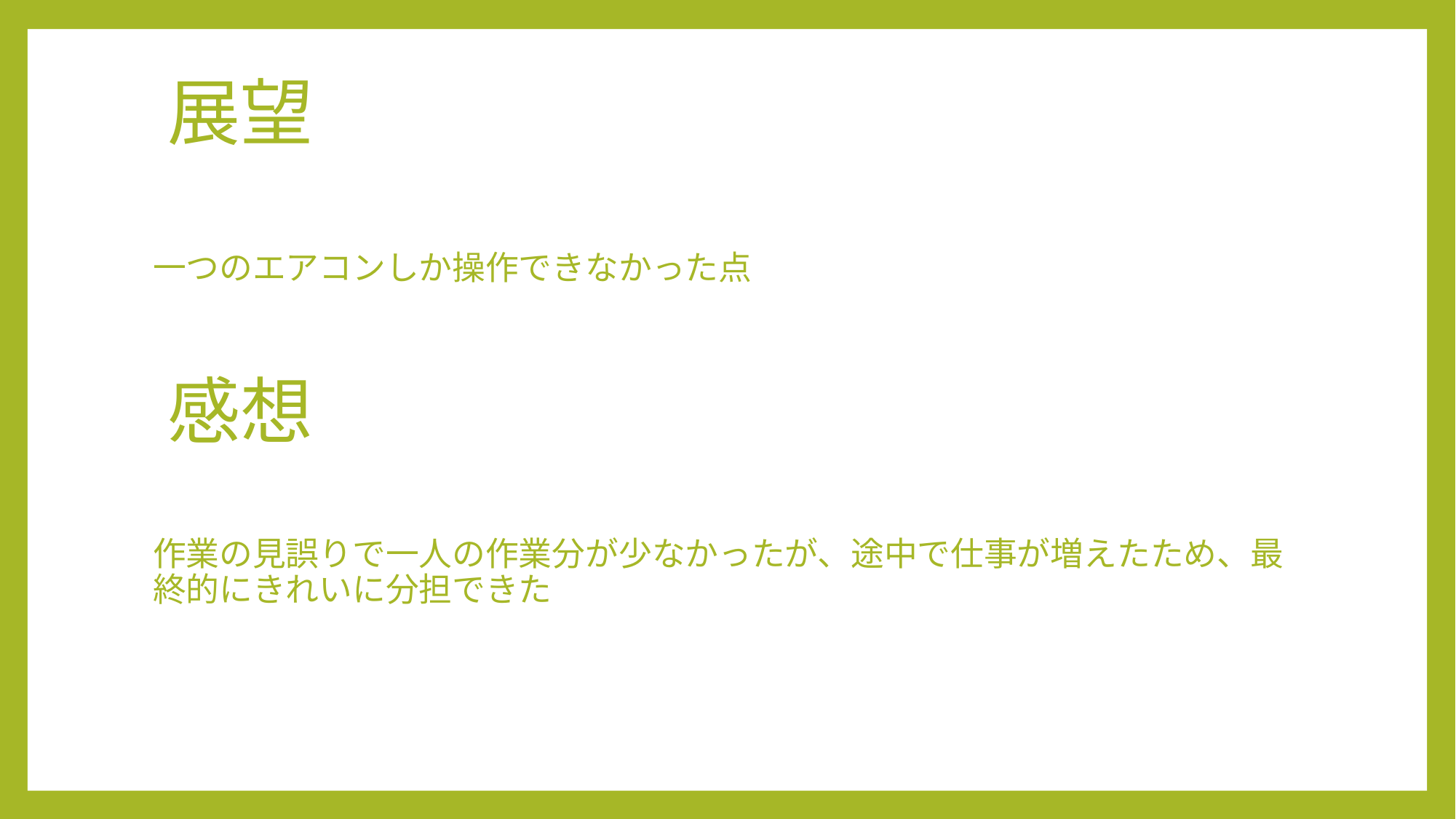

展望
一つのエアコンしか操作できなかった点

作業の見誤りで一人の作業分が少なかったが、途中で仕事が増えたため、最終的にきれいに分担できた
感想